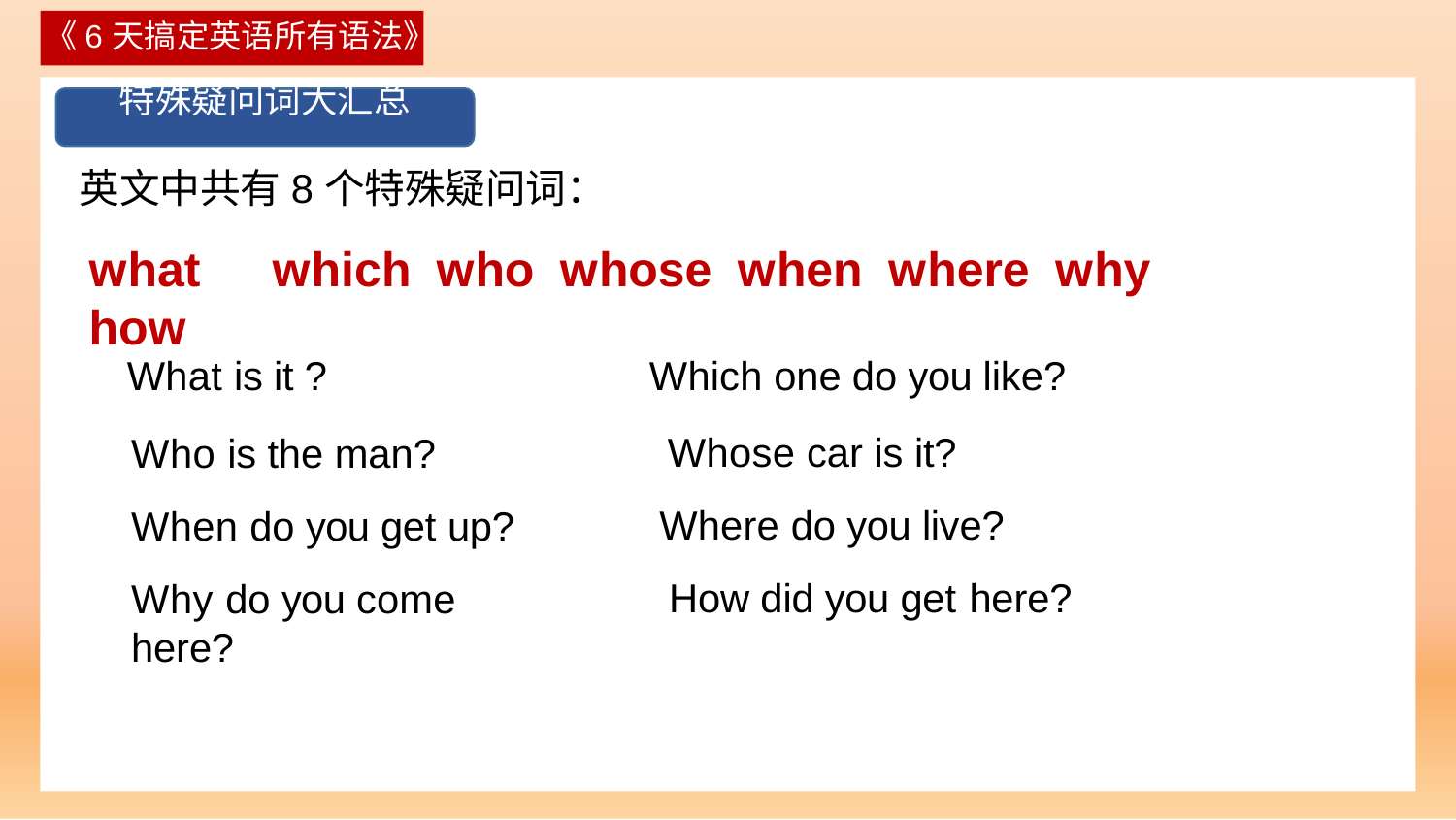

《6天搞定英语所有语法》

特殊疑问词大汇总
英文中共有8个特殊疑问词：
what	which	who	whose	when	where	why	how

What is it ?
Who is the man?  When do you get up?
Why do you come here?
Which one do you like?  Whose car is it?
Where do you live?  How did you get here?